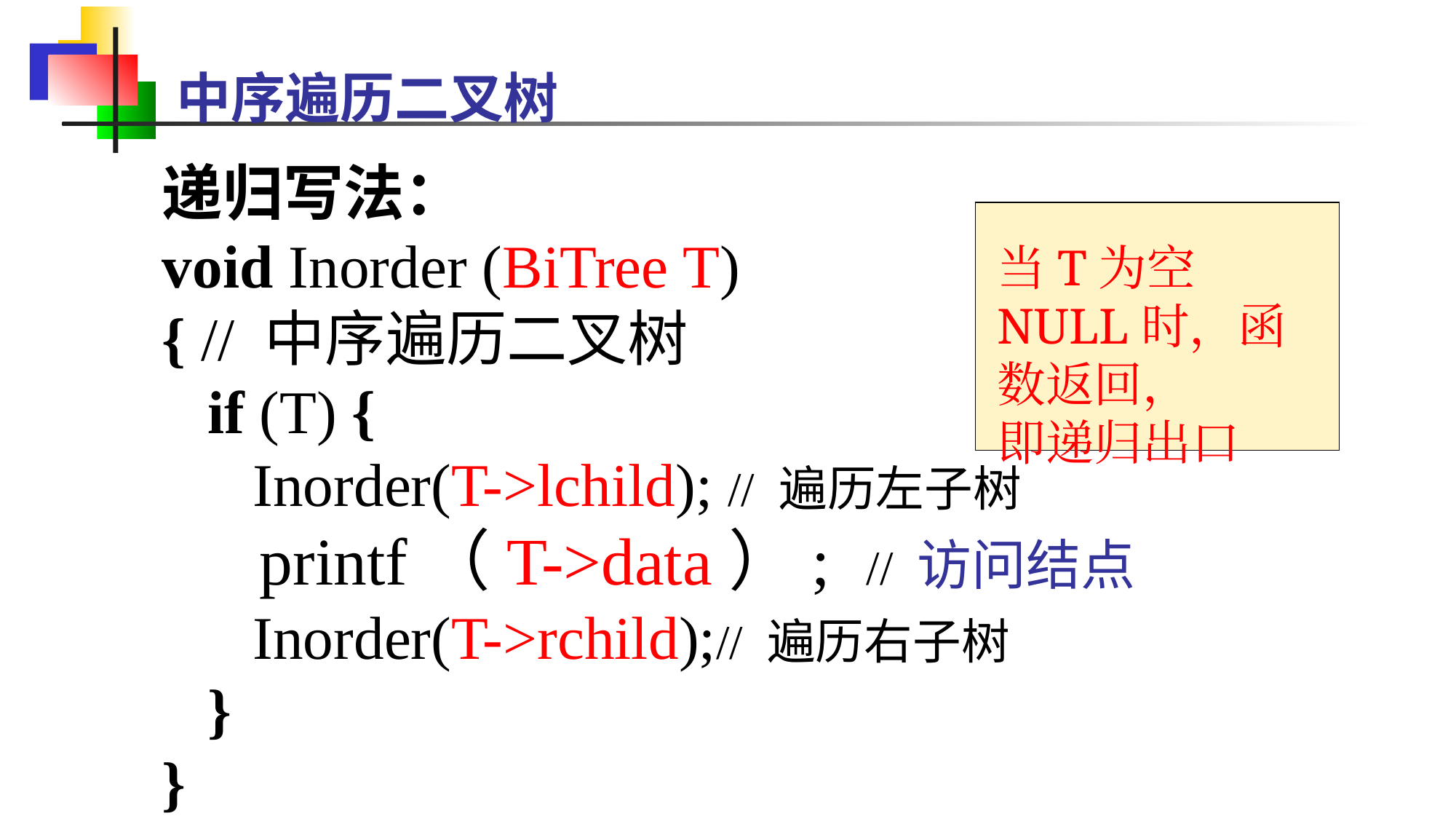

中序遍历二叉树
递归写法：
void Inorder (BiTree T)
{ // 中序遍历二叉树
   if (T) {
      Inorder(T->lchild); // 遍历左子树
        printf（T->data）;   // 访问结点
      Inorder(T->rchild);// 遍历右子树
   }
}

当T为空NULL时，函数返回，
即递归出口